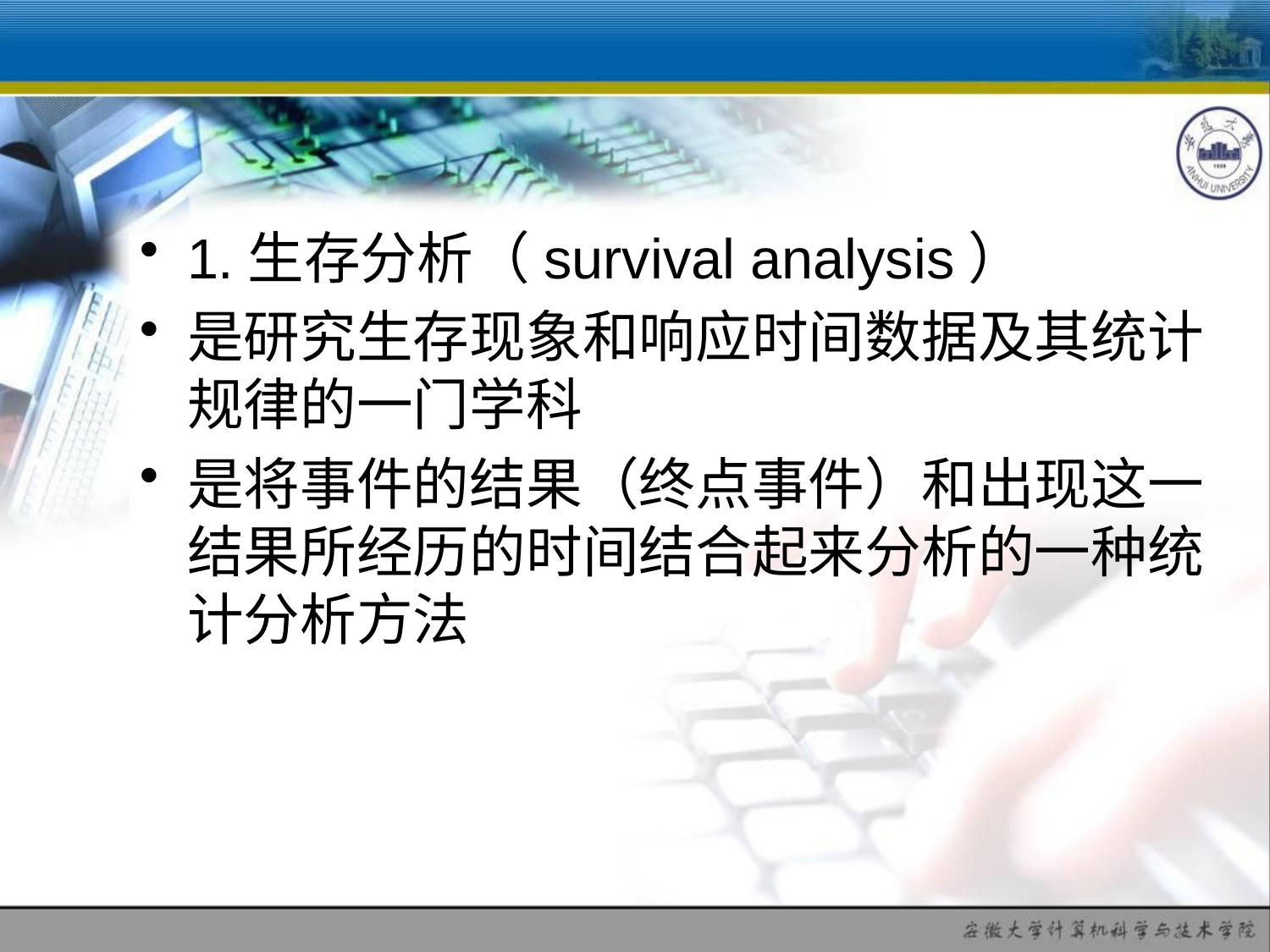

#
1.生存分析（survival analysis）
是研究生存现象和响应时间数据及其统计规律的一门学科
是将事件的结果（终点事件）和出现这一结果所经历的时间结合起来分析的一种统计分析方法